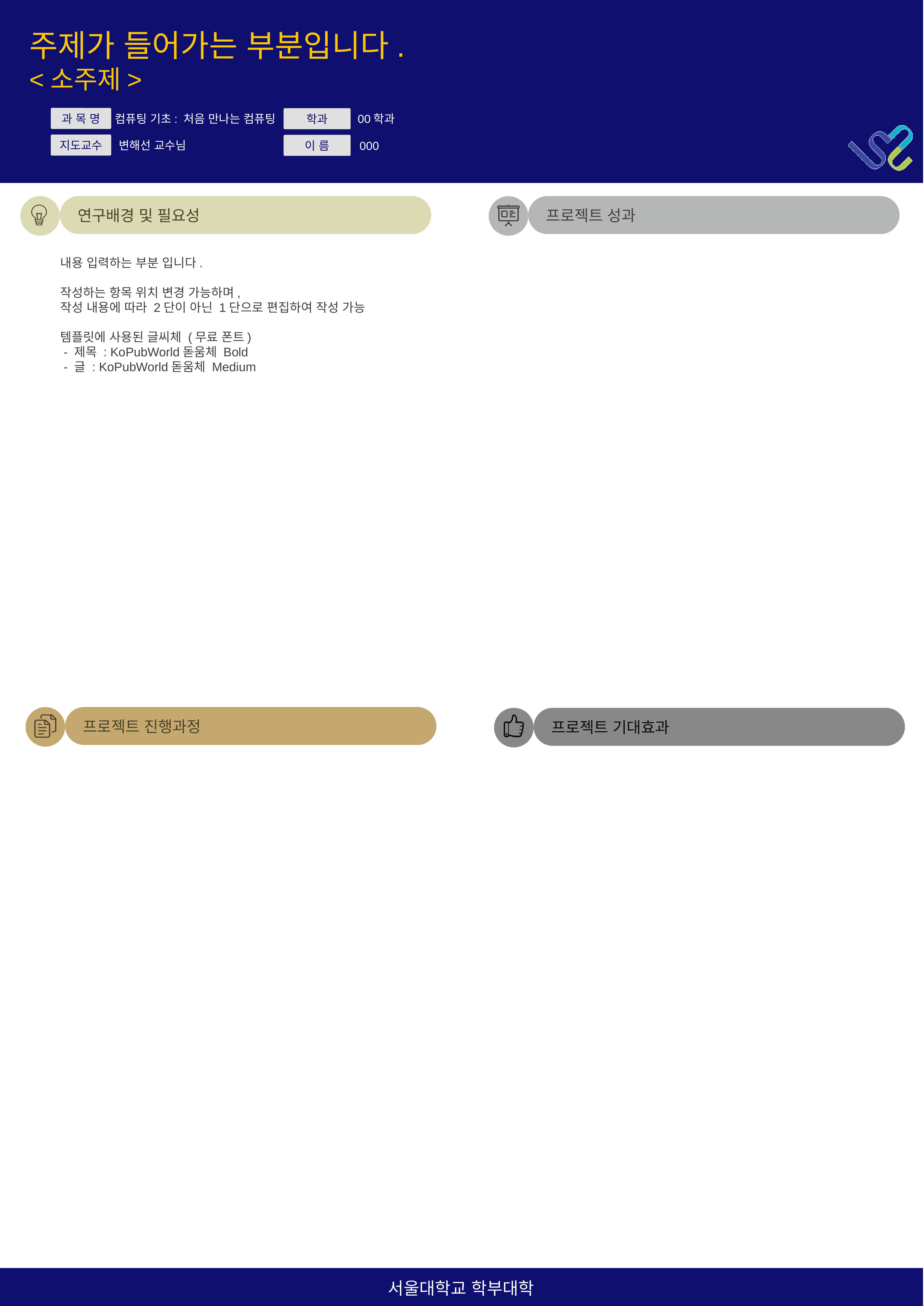

주제가 들어가는 부분입니다.
<소주제>
과 목 명
학과
컴퓨팅 기초: 처음 만나는 컴퓨팅
00학과
지도교수
이 름
변해선 교수님
000
연구배경 및 필요성

프로젝트 성과

내용 입력하는 부분 입니다.

작성하는 항목 위치 변경 가능하며,
작성 내용에 따라 2단이 아닌 1단으로 편집하여 작성 가능

템플릿에 사용된 글씨체 (무료 폰트)
 - 제목 : KoPubWorld돋움체 Bold
 - 글 : KoPubWorld돋움체 Medium
프로젝트 진행과정

프로젝트 기대효과